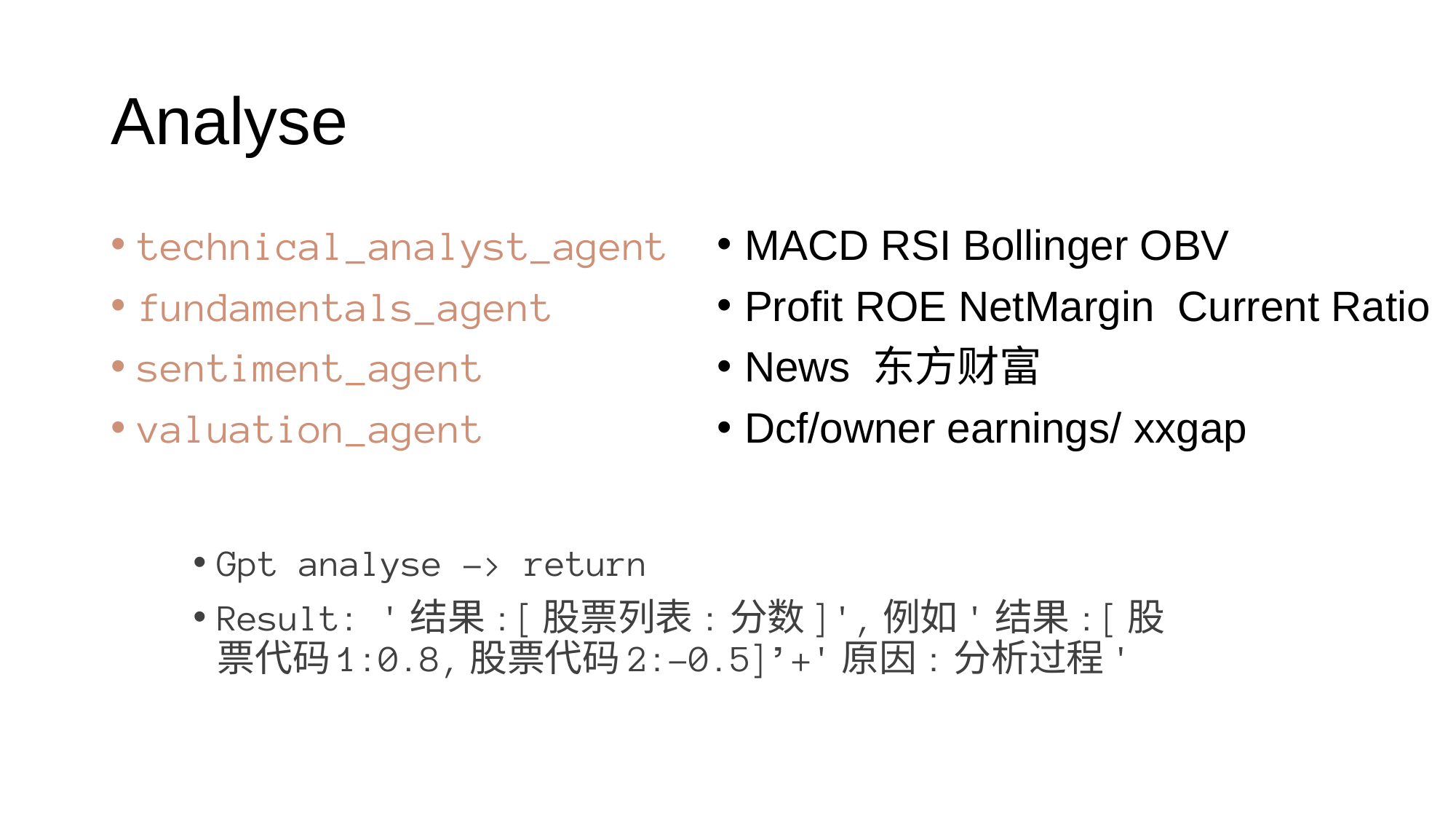

# Analyse
technical_analyst_agent
fundamentals_agent
sentiment_agent
valuation_agent

MACD RSI Bollinger OBV
Profit ROE NetMargin  Current Ratio
News 东方财富
Dcf/owner earnings/ xxgap
Gpt analyse -> return
Result: '结果:[股票列表:分数]',例如'结果:[股票代码1:0.8,股票代码2:-0.5]’+'原因:分析过程'